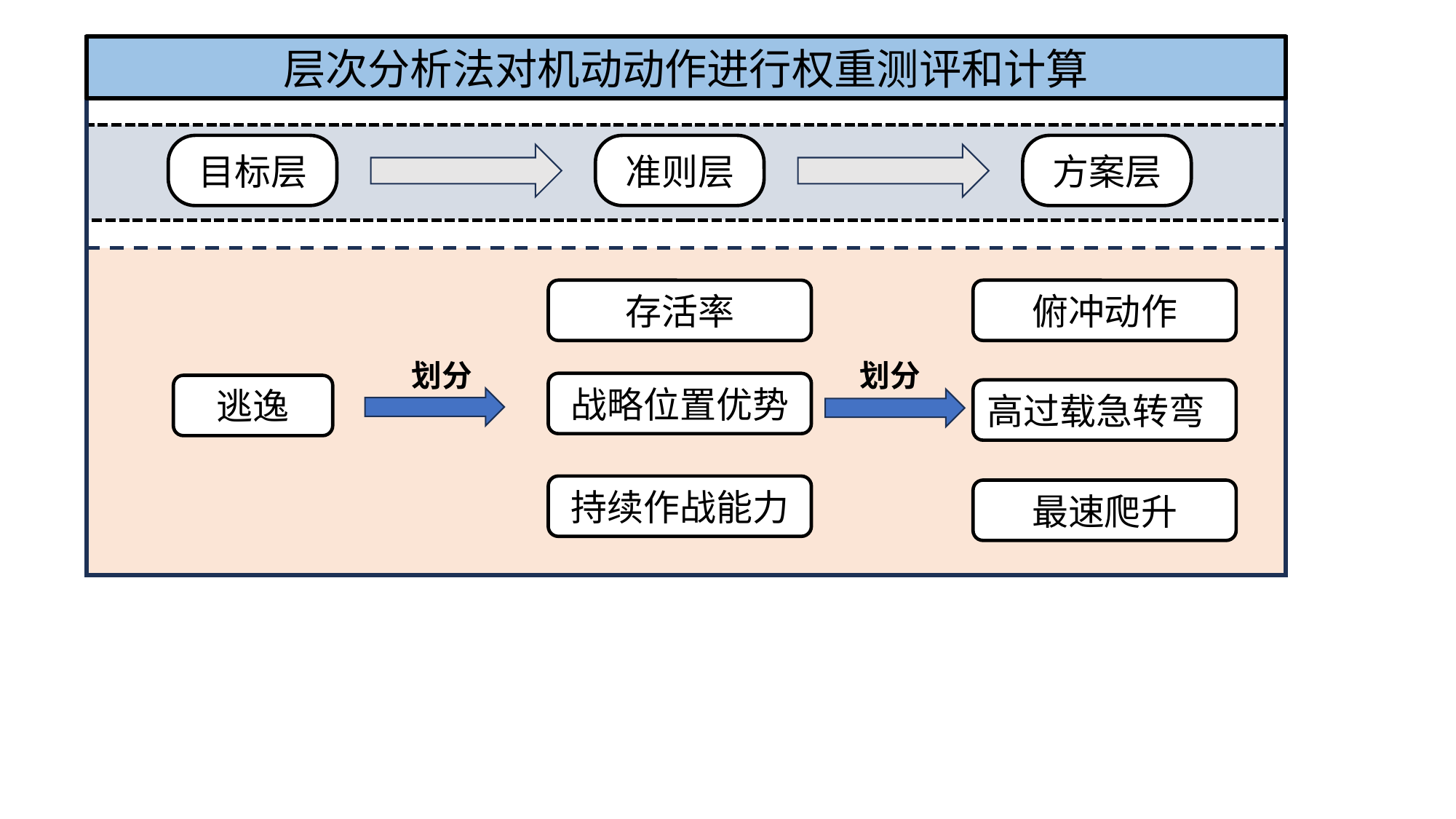

层次分析法对机动动作进行权重测评和计算

目标层
准则层
方案层

存活率
俯冲动作
划分
划分
战略位置优势
逃逸
高过载急转弯

持续作战能力
最速爬升